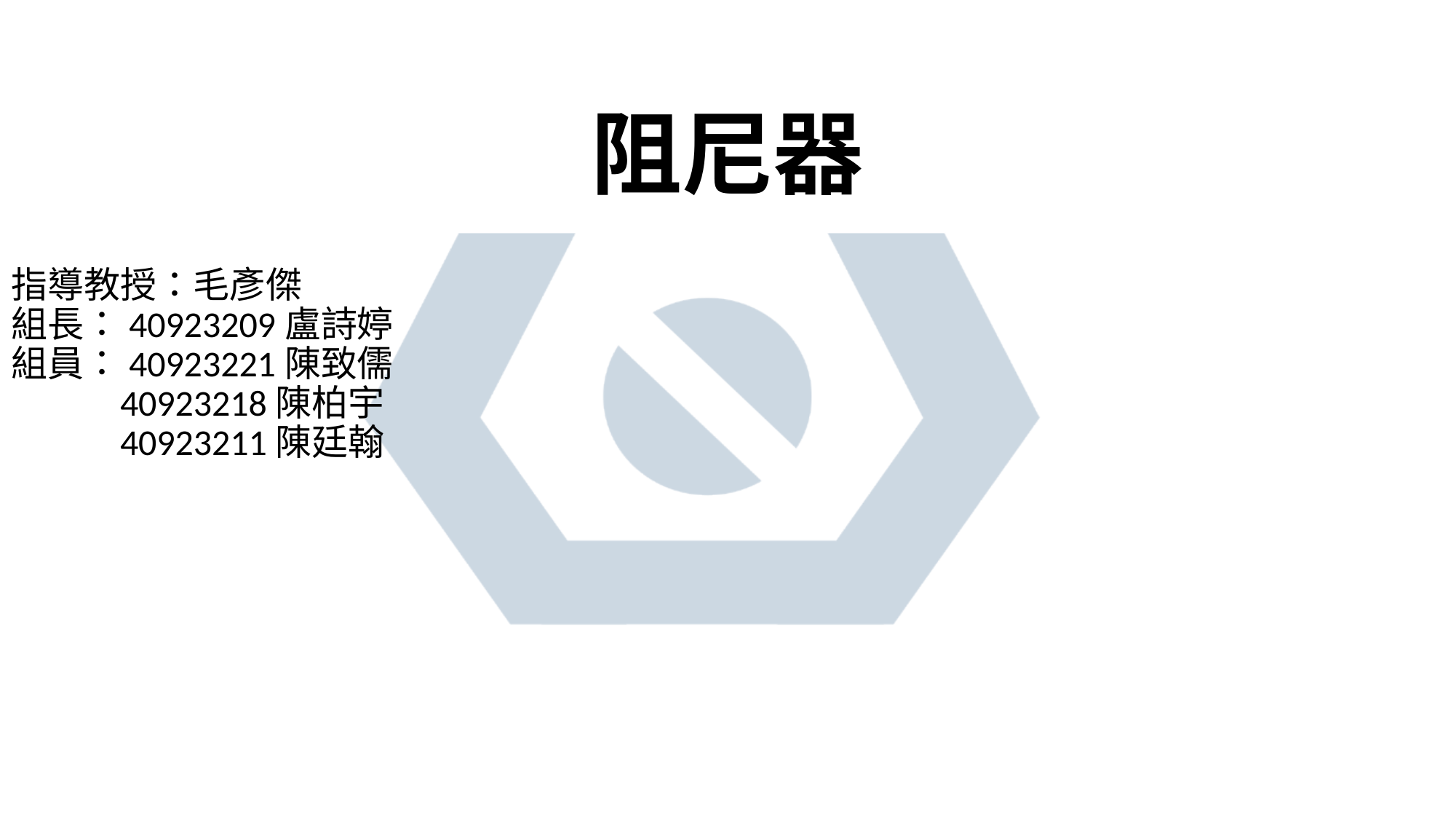

# 阻尼器

指導教授：毛彥傑
組長：40923209盧詩婷
組員：40923221陳致儒
	40923218陳柏宇
	40923211陳廷翰